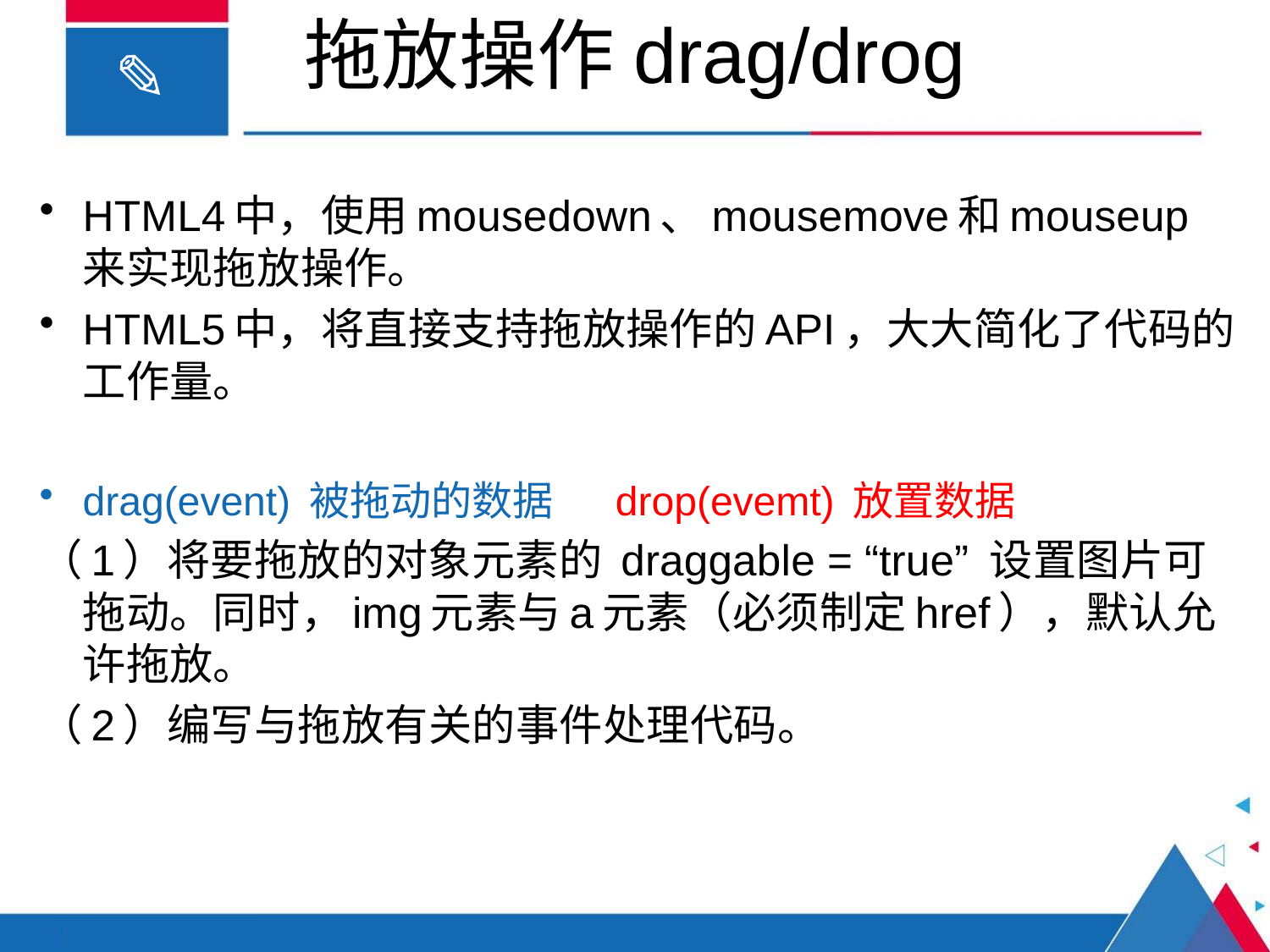

# 拖放操作drag/drog
HTML4中，使用mousedown、mousemove和mouseup来实现拖放操作。
HTML5中，将直接支持拖放操作的API，大大简化了代码的工作量。

drag(event) 被拖动的数据      drop(evemt) 放置数据
（1）将要拖放的对象元素的 draggable = “true” 设置图片可拖动。同时，img元素与a元素（必须制定href），默认允许拖放。
（2）编写与拖放有关的事件处理代码。